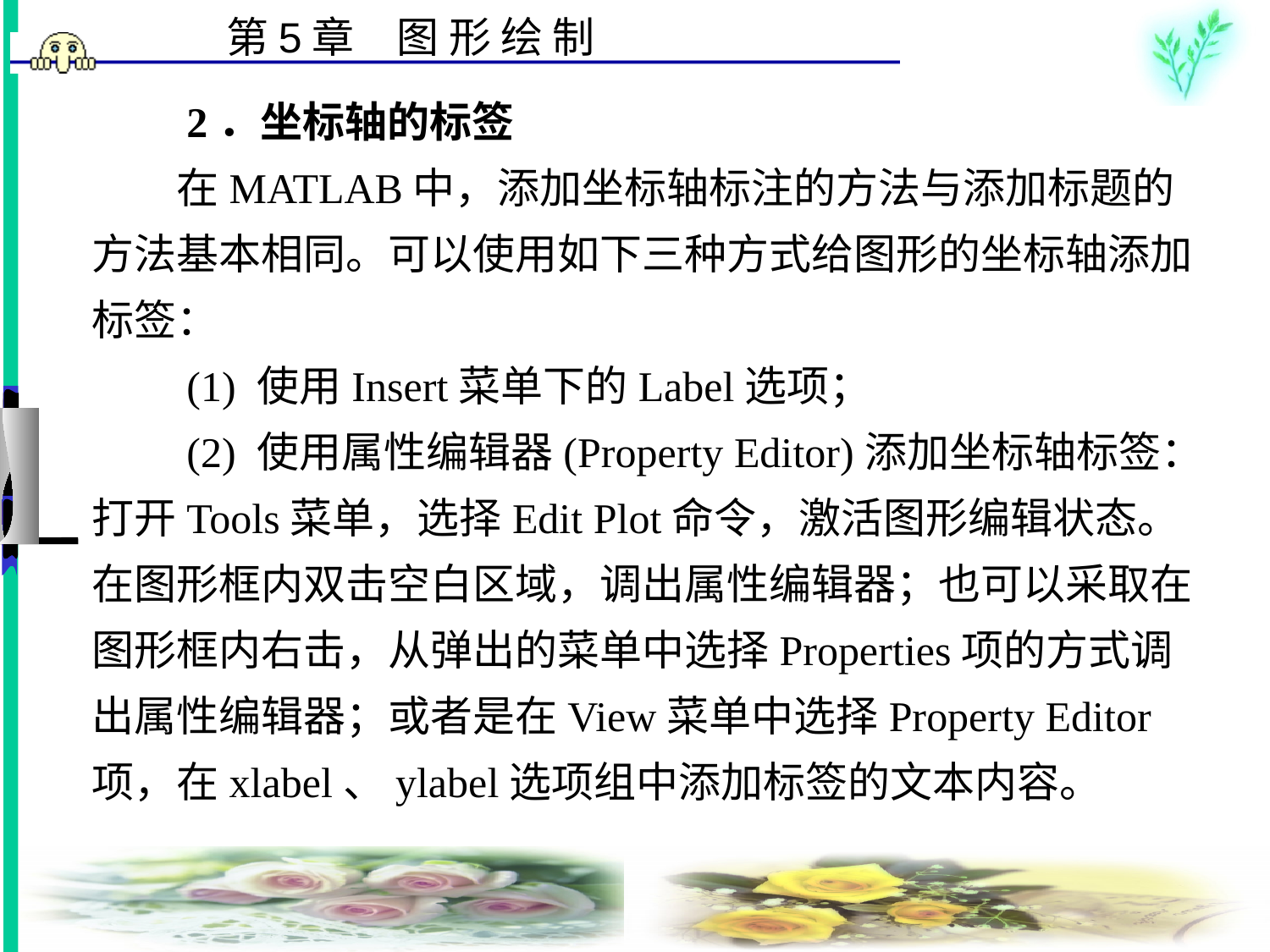

# 2．坐标轴的标签 　　在MATLAB中，添加坐标轴标注的方法与添加标题的方法基本相同。可以使用如下三种方式给图形的坐标轴添加标签： 　　(1) 使用Insert菜单下的Label选项； 　　(2) 使用属性编辑器(Property Editor)添加坐标轴标签：打开Tools菜单，选择Edit Plot命令，激活图形编辑状态。在图形框内双击空白区域，调出属性编辑器；也可以采取在图形框内右击，从弹出的菜单中选择Properties项的方式调出属性编辑器；或者是在View菜单中选择Property Editor项，在xlabel、ylabel选项组中添加标签的文本内容。